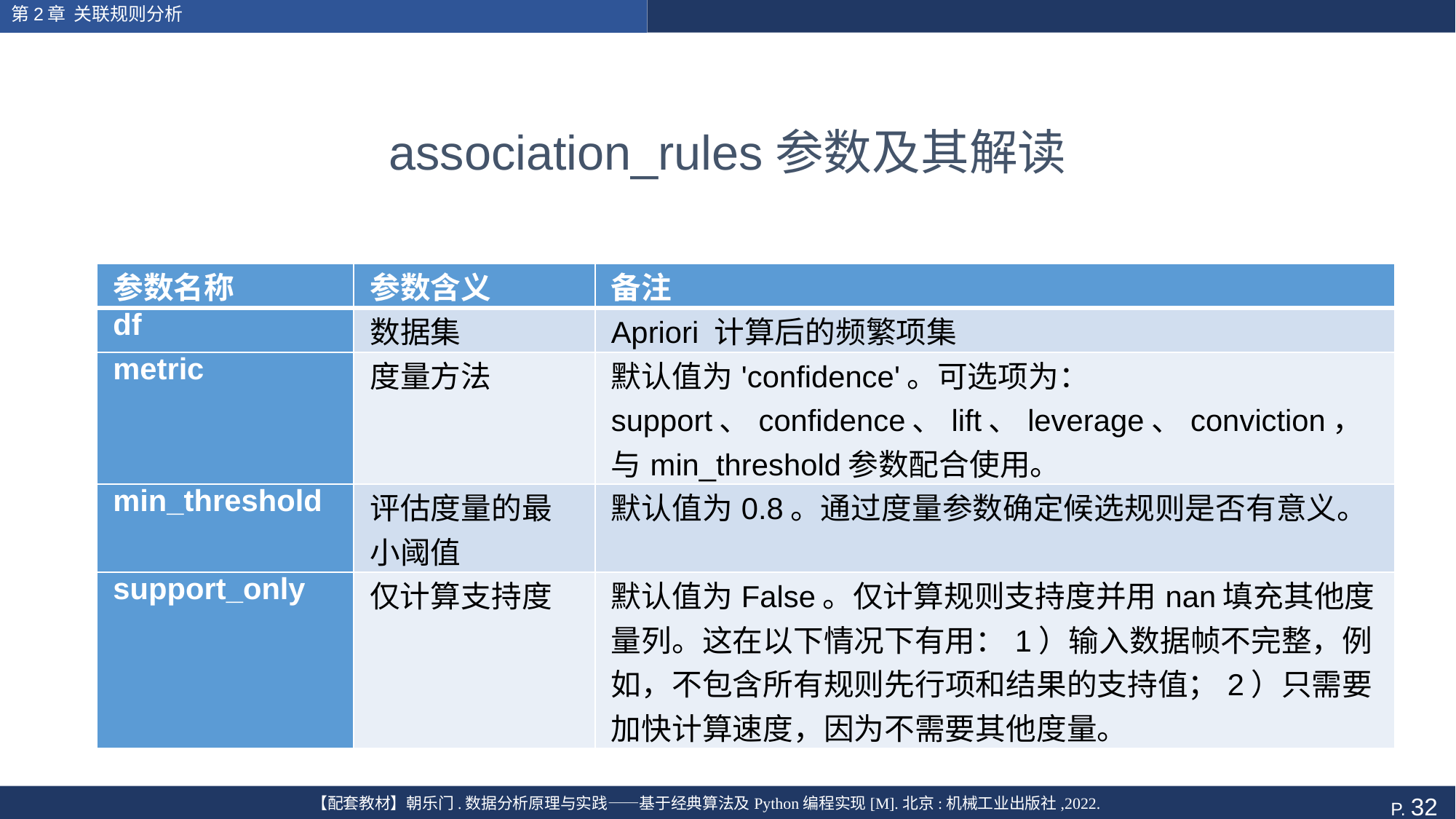

第2章  关联规则分析

# association_rules参数及其解读
| 参数名称 | 参数含义 | 备注 |
| --- | --- | --- |
| df | 数据集 | Apriori 计算后的频繁项集 |
| metric | 度量方法 | 默认值为'confidence'。可选项为：support、confidence、lift、leverage、conviction，与min\_threshold参数配合使用。 |
| min\_threshold | 评估度量的最小阈值 | 默认值为0.8。通过度量参数确定候选规则是否有意义。 |
| support\_only | 仅计算支持度 | 默认值为False。仅计算规则支持度并用nan填充其他度量列。这在以下情况下有用：1）输入数据帧不完整，例如，不包含所有规则先行项和结果的支持值；2）只需要加快计算速度，因为不需要其他度量。 |